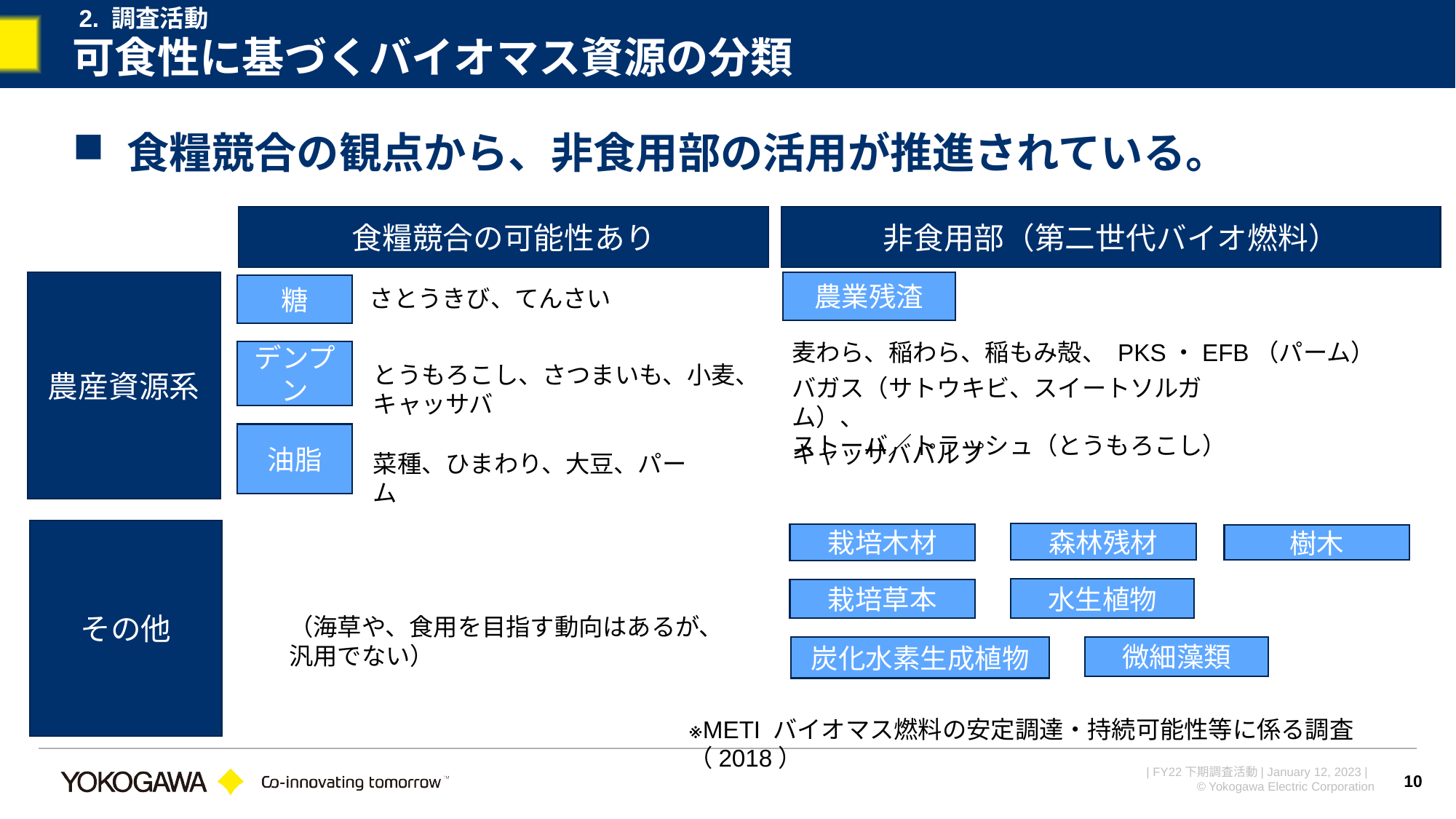

2. 調査活動
可食性に基づくバイオマス資源の分類
食糧競合の観点から、非食用部の活用が推進されている。
食糧競合の可能性あり
非食用部（第二世代バイオ燃料）
農産資源系
農業残渣
糖
さとうきび、てんさい
麦わら、稲わら、稲もみ殻、 PKS・EFB（パーム）
デンプン
とうもろこし、さつまいも、小麦、キャッサバ
バガス（サトウキビ、スイートソルガム）、
ストーバ／トラッシュ（とうもろこし）
油脂
キャッサバパルプ
菜種、ひまわり、大豆、パーム
その他
森林残材
栽培木材
樹木
水生植物
栽培草本
（海草や、食用を目指す動向はあるが、汎用でない）
微細藻類
炭化水素生成植物
※METI バイオマス燃料の安定調達・持続可能性等に係る調査（2018）
10